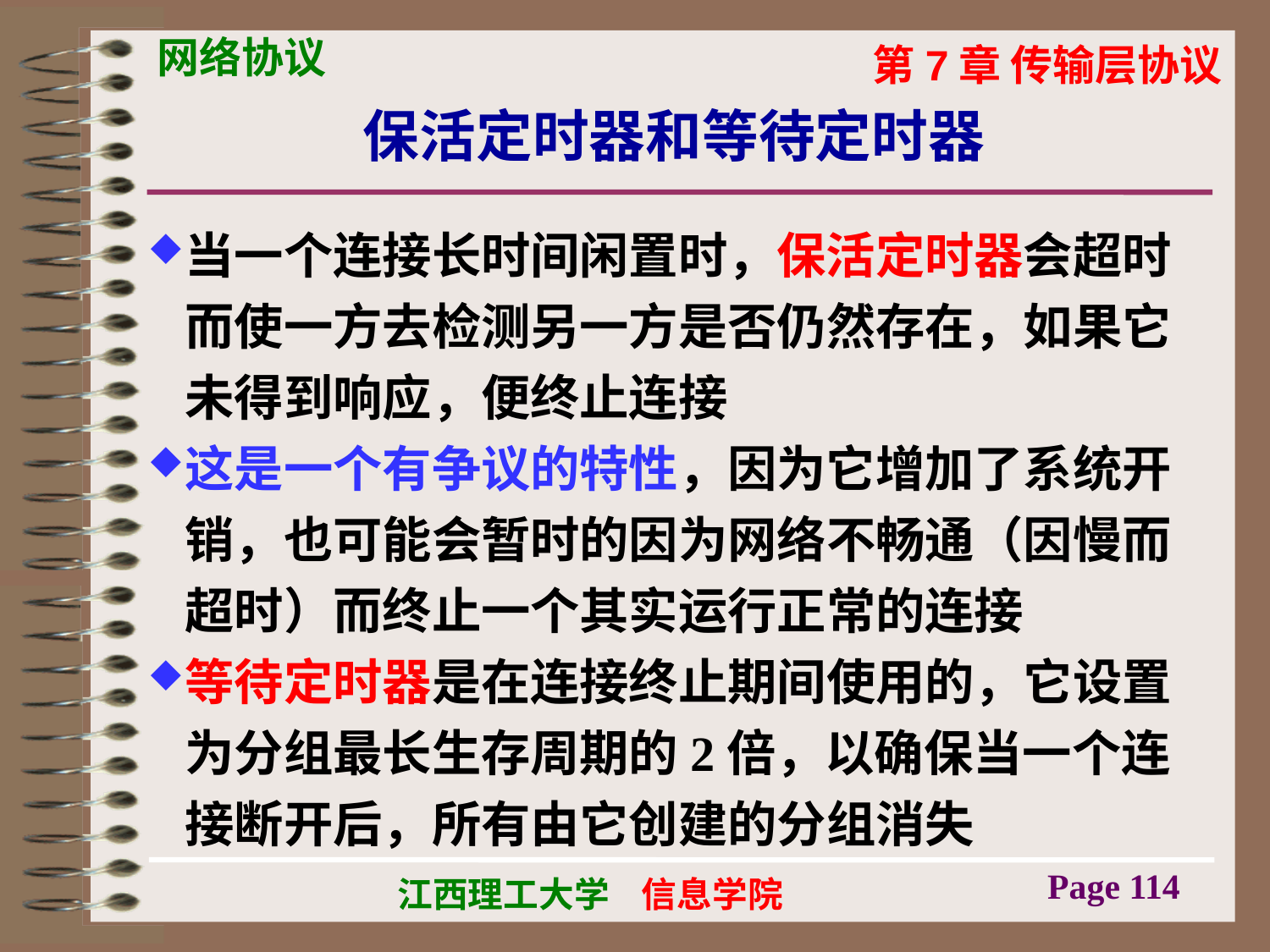

# 保活定时器和等待定时器
当一个连接长时间闲置时，保活定时器会超时而使一方去检测另一方是否仍然存在，如果它未得到响应，便终止连接
这是一个有争议的特性，因为它增加了系统开销，也可能会暂时的因为网络不畅通（因慢而超时）而终止一个其实运行正常的连接
等待定时器是在连接终止期间使用的，它设置为分组最长生存周期的2倍，以确保当一个连接断开后，所有由它创建的分组消失
Page 114